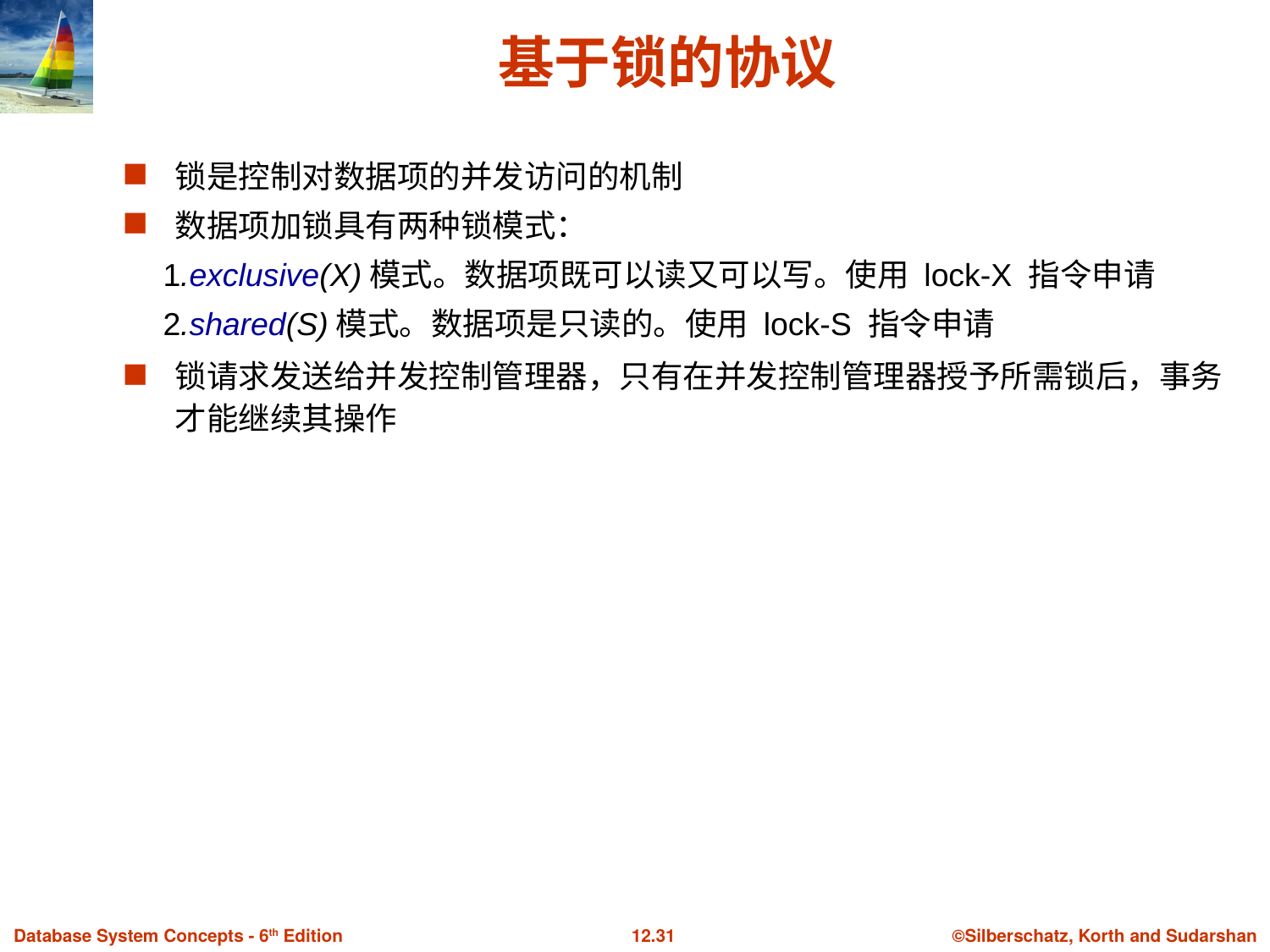

# 基于锁的协议
锁是控制对数据项的并发访问的机制
数据项加锁具有两种锁模式：
    1.exclusive(X)模式。数据项既可以读又可以写。使用 lock-X 指令申请
    2.shared(S)模式。数据项是只读的。使用 lock-S 指令申请
锁请求发送给并发控制管理器，只有在并发控制管理器授予所需锁后，事务才能继续其操作